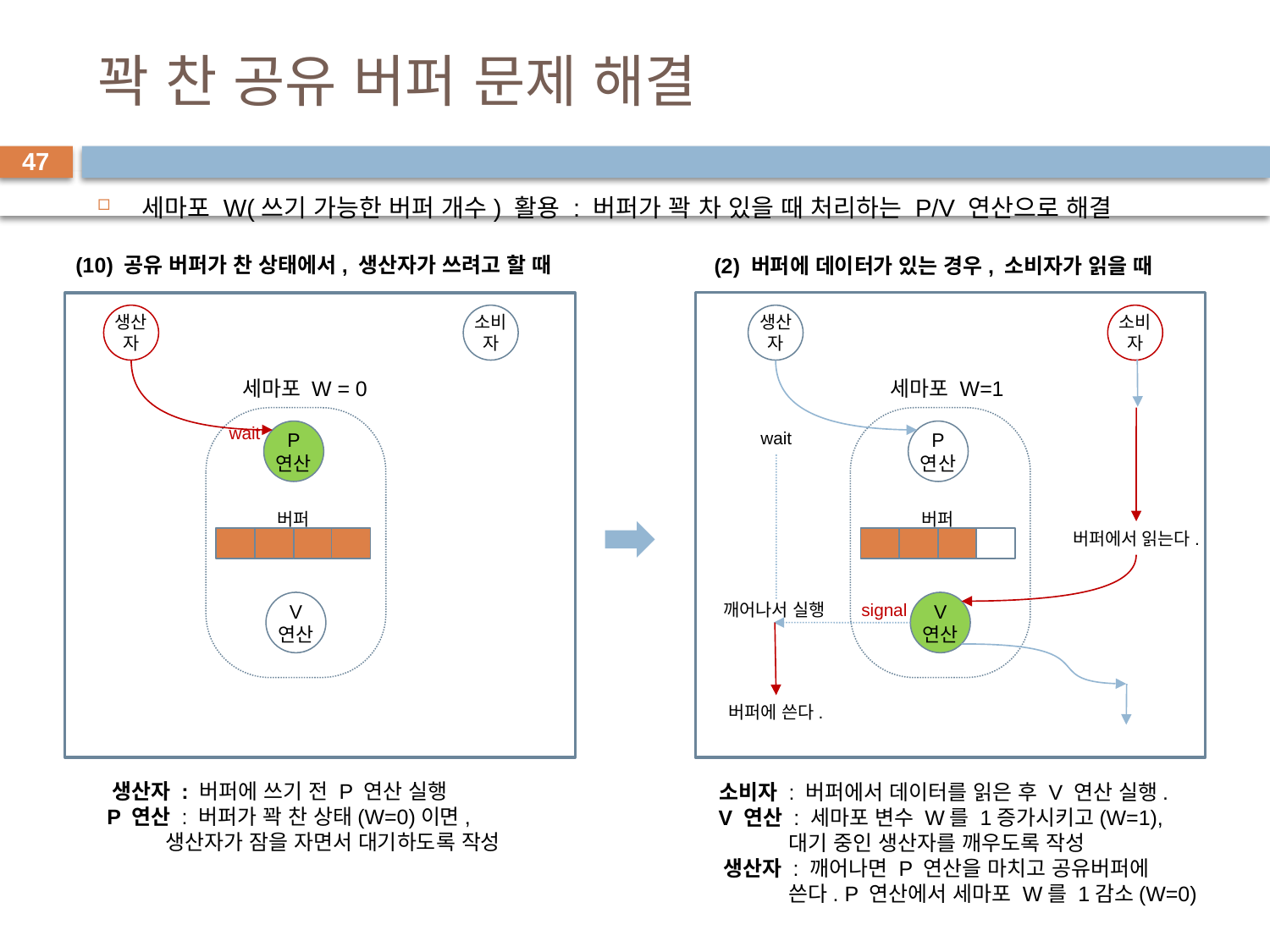

# 꽉 찬 공유 버퍼 문제 해결
47
세마포 W(쓰기 가능한 버퍼 개수) 활용 : 버퍼가 꽉 차 있을 때 처리하는 P/V 연산으로 해결

(10) 공유 버퍼가 찬 상태에서, 생산자가 쓰려고 할 때
(2) 버퍼에 데이터가 있는 경우, 소비자가 읽을 때

생산자
소비자
생산자
소비자
세마포 W = 0
세마포 W=1

wait
wait
P
연산
P
연산
버퍼
버퍼

버퍼에서 읽는다.

V
연산
깨어나서 실행
V
연산
signal
버퍼에 쓴다.
     생산자 : 버퍼에 쓰기 전 P 연산 실행
     P 연산 : 버퍼가 꽉 찬 상태(W=0)이면,
              생산자가 잠을 자면서 대기하도록 작성
    소비자 : 버퍼에서 데이터를 읽은 후 V 연산 실행.
    V 연산 : 세마포 변수 W를 1증가시키고(W=1),
               대기 중인 생산자를 깨우도록 작성
    생산자 : 깨어나면 P 연산을 마치고 공유버퍼에
               쓴다. P 연산에서 세마포 W를 1감소(W=0)